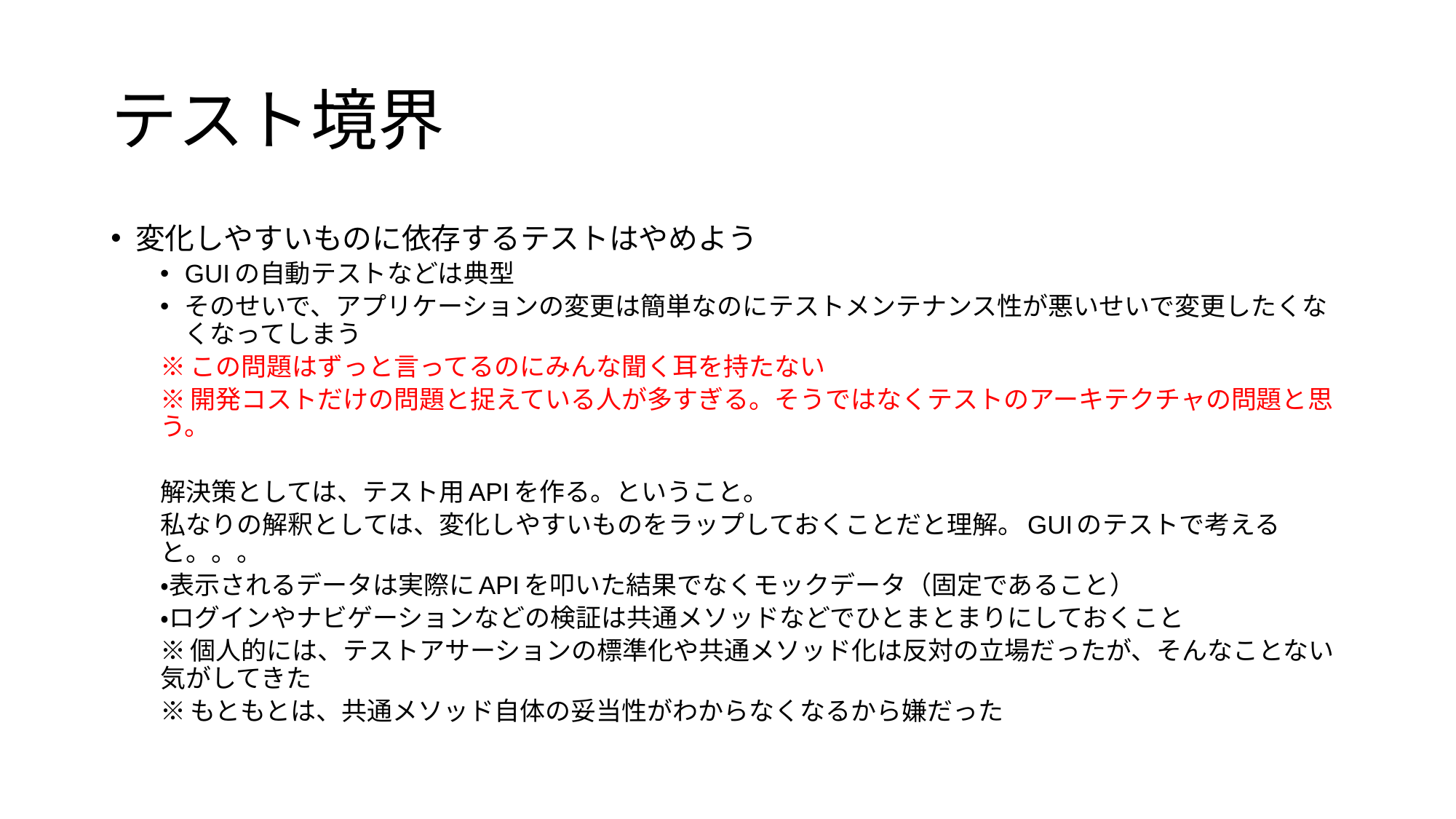

# テスト境界
変化しやすいものに依存するテストはやめよう
GUIの自動テストなどは典型
そのせいで、アプリケーションの変更は簡単なのにテストメンテナンス性が悪いせいで変更したくなくなってしまう
※この問題はずっと言ってるのにみんな聞く耳を持たない
※開発コストだけの問題と捉えている人が多すぎる。そうではなくテストのアーキテクチャの問題と思う。

解決策としては、テスト用APIを作る。ということ。
私なりの解釈としては、変化しやすいものをラップしておくことだと理解。GUIのテストで考えると。。。
・表示されるデータは実際にAPIを叩いた結果でなくモックデータ（固定であること）
・ログインやナビゲーションなどの検証は共通メソッドなどでひとまとまりにしておくこと
※個人的には、テストアサーションの標準化や共通メソッド化は反対の立場だったが、そんなことない気がしてきた
※もともとは、共通メソッド自体の妥当性がわからなくなるから嫌だった